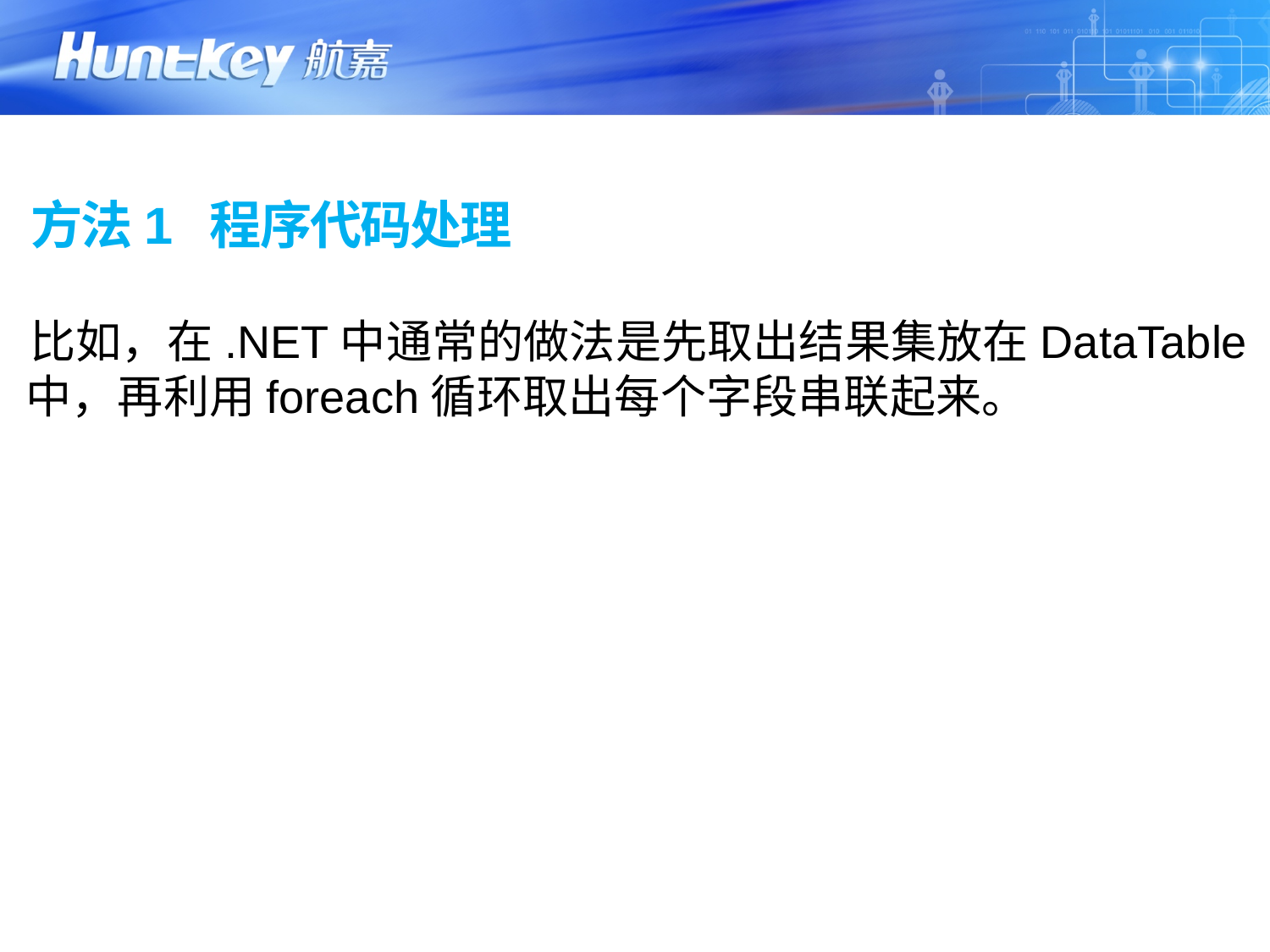

# 方法1  程序代码处理
   比如，在.NET中通常的做法是先取出结果集放在DataTable中，再利用foreach循环取出每个字段串联起来。